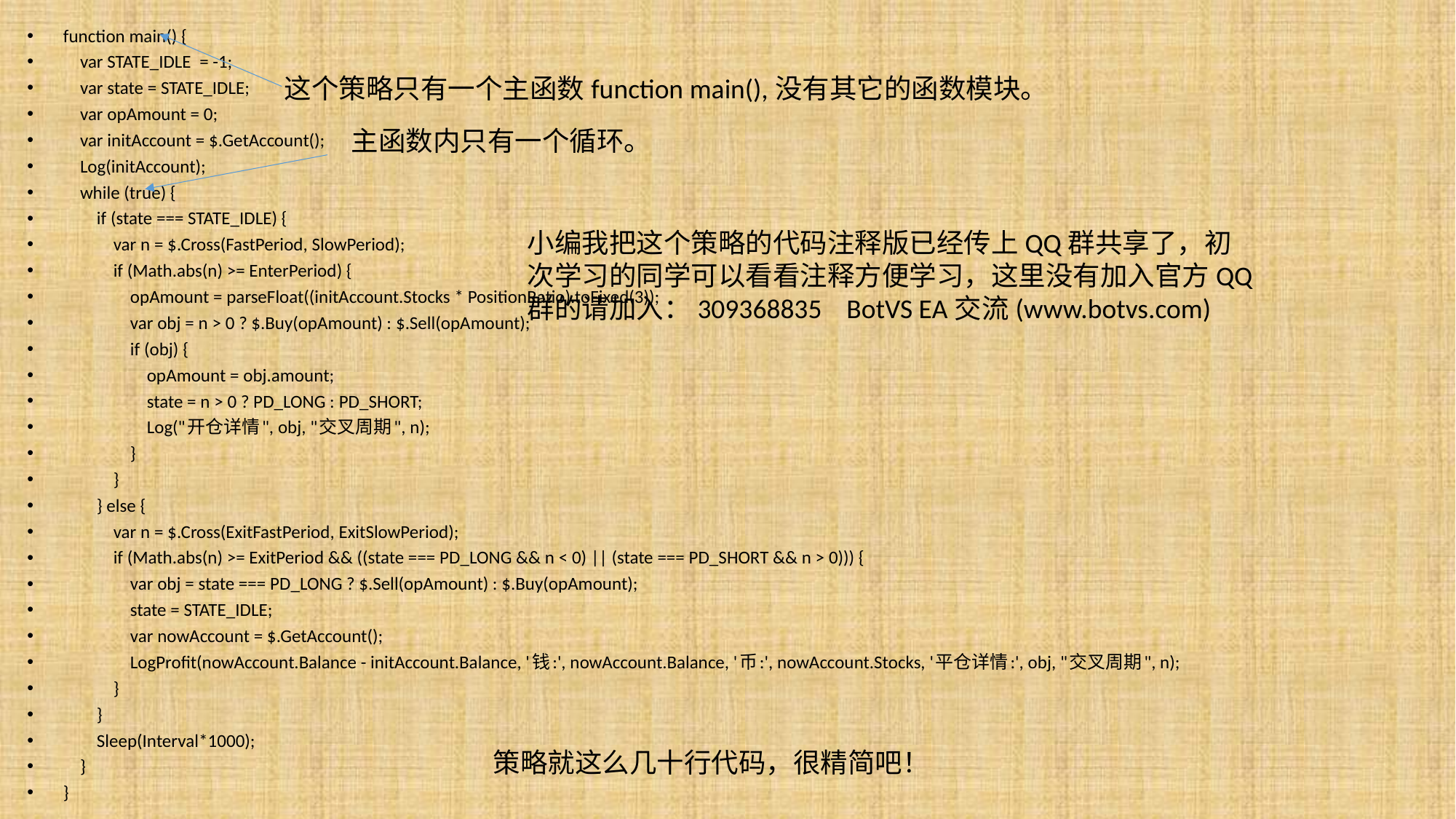

function main() {
    var STATE_IDLE  = -1;
    var state = STATE_IDLE;
    var opAmount = 0;
    var initAccount = $.GetAccount();
    Log(initAccount);
    while (true) {
        if (state === STATE_IDLE) {
            var n = $.Cross(FastPeriod, SlowPeriod);
            if (Math.abs(n) >= EnterPeriod) {
                opAmount = parseFloat((initAccount.Stocks * PositionRatio).toFixed(3));
                var obj = n > 0 ? $.Buy(opAmount) : $.Sell(opAmount);
                if (obj) {
                    opAmount = obj.amount;
                    state = n > 0 ? PD_LONG : PD_SHORT;
                    Log("开仓详情", obj, "交叉周期", n);
                }
            }
        } else {
            var n = $.Cross(ExitFastPeriod, ExitSlowPeriod);
            if (Math.abs(n) >= ExitPeriod && ((state === PD_LONG && n < 0) || (state === PD_SHORT && n > 0))) {
                var obj = state === PD_LONG ? $.Sell(opAmount) : $.Buy(opAmount);
                state = STATE_IDLE;
                var nowAccount = $.GetAccount();
                LogProfit(nowAccount.Balance - initAccount.Balance, '钱:', nowAccount.Balance, '币:', nowAccount.Stocks, '平仓详情:', obj, "交叉周期", n);
            }
        }
        Sleep(Interval*1000);
    }
}
这个策略只有一个主函数function main(),没有其它的函数模块。
主函数内只有一个循环。
小编我把这个策略的代码注释版已经传上QQ群共享了，初次学习的同学可以看看注释方便学习，这里没有加入官方QQ群的请加入：309368835    BotVS EA交流(www.botvs.com)
策略就这么几十行代码，很精简吧！